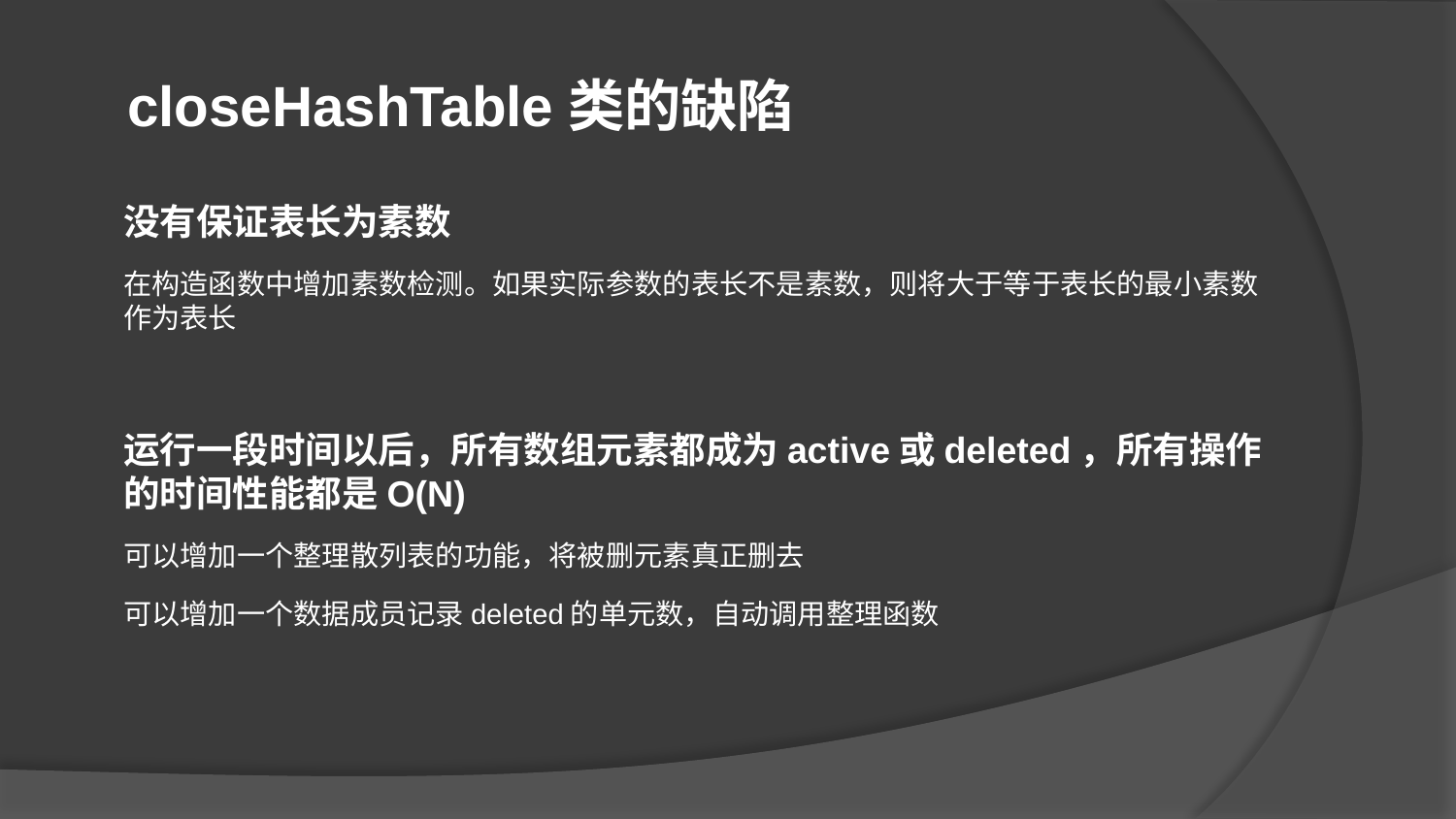

closeHashTable类的缺陷
没有保证表长为素数
在构造函数中增加素数检测。如果实际参数的表长不是素数，则将大于等于表长的最小素数作为表长

运行一段时间以后，所有数组元素都成为active或deleted，所有操作的时间性能都是O(N)
可以增加一个整理散列表的功能，将被删元素真正删去
可以增加一个数据成员记录deleted的单元数，自动调用整理函数